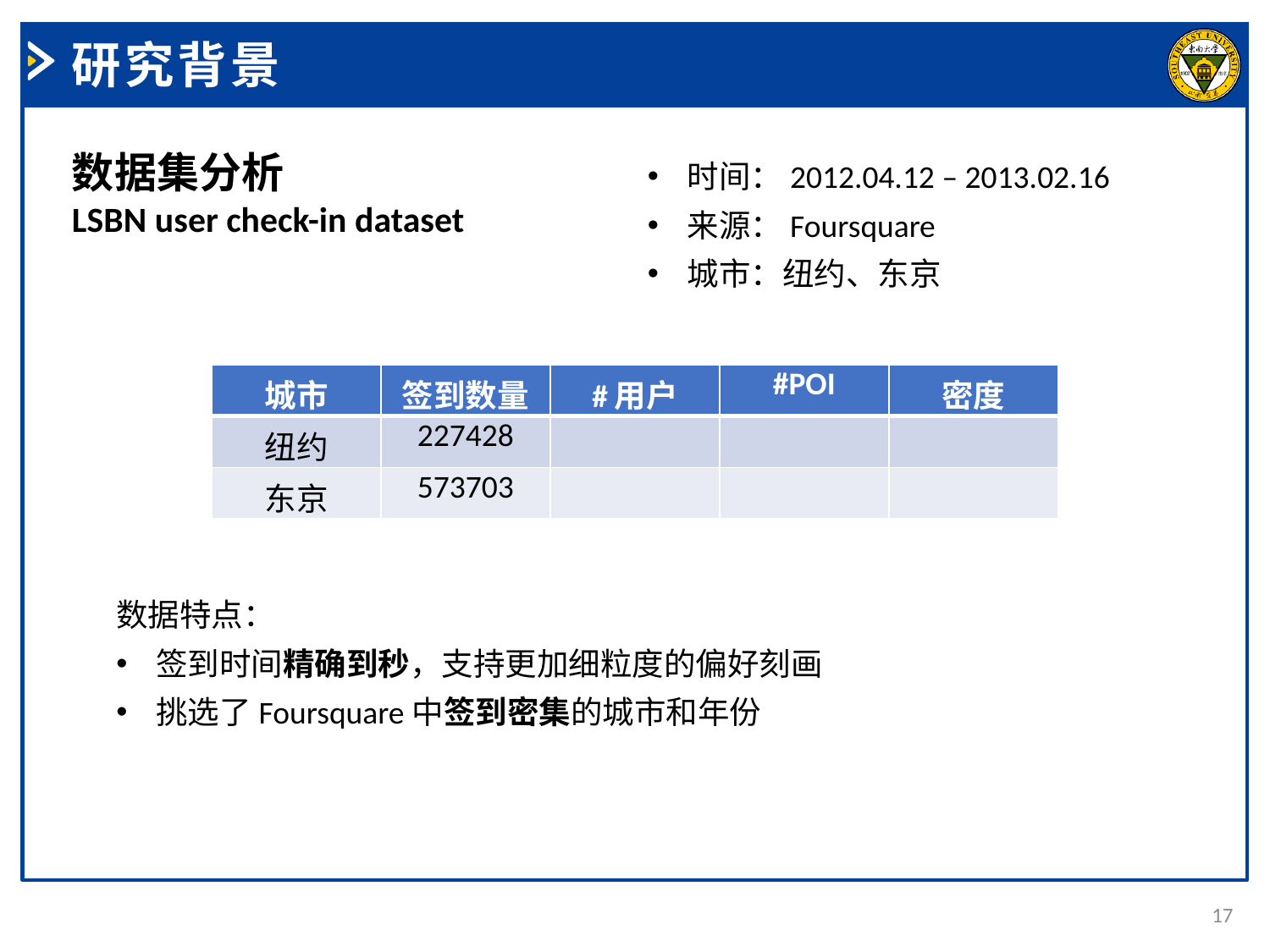

研究背景
数据集分析
LSBN user check-in dataset
时间：2012.04.12 – 2013.02.16
来源：Foursquare
城市：纽约、东京
| 城市 | 签到数量 | #用户 | #POI | 密度 |
| --- | --- | --- | --- | --- |
| 纽约 | 227428 |  |  |  |
| 东京 | 573703 |  |  |  |
数据特点：
签到时间精确到秒，支持更加细粒度的偏好刻画
挑选了Foursquare中签到密集的城市和年份
17